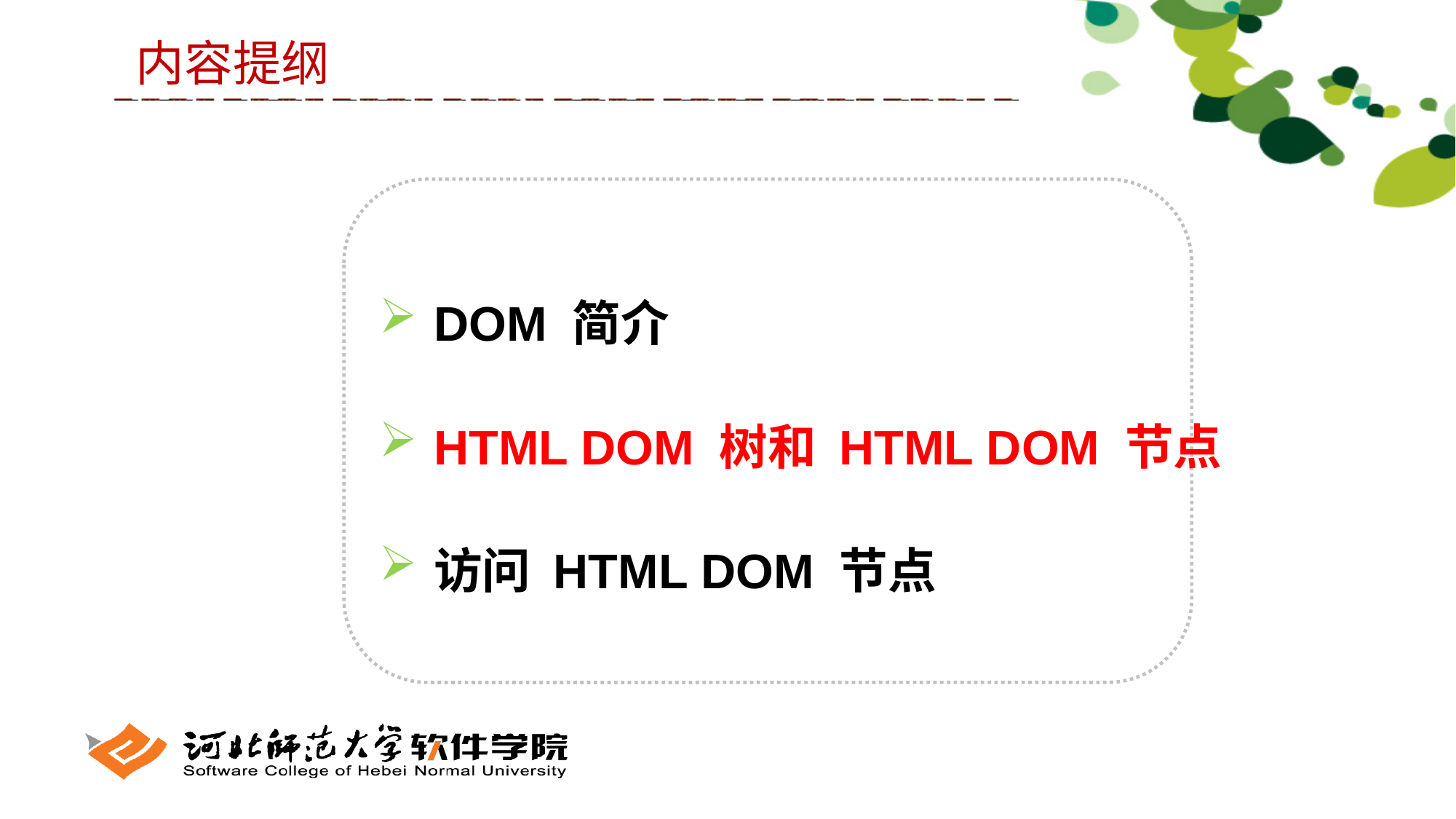

内容提纲
DOM 简介
HTML DOM 树和 HTML DOM 节点
访问 HTML DOM 节点